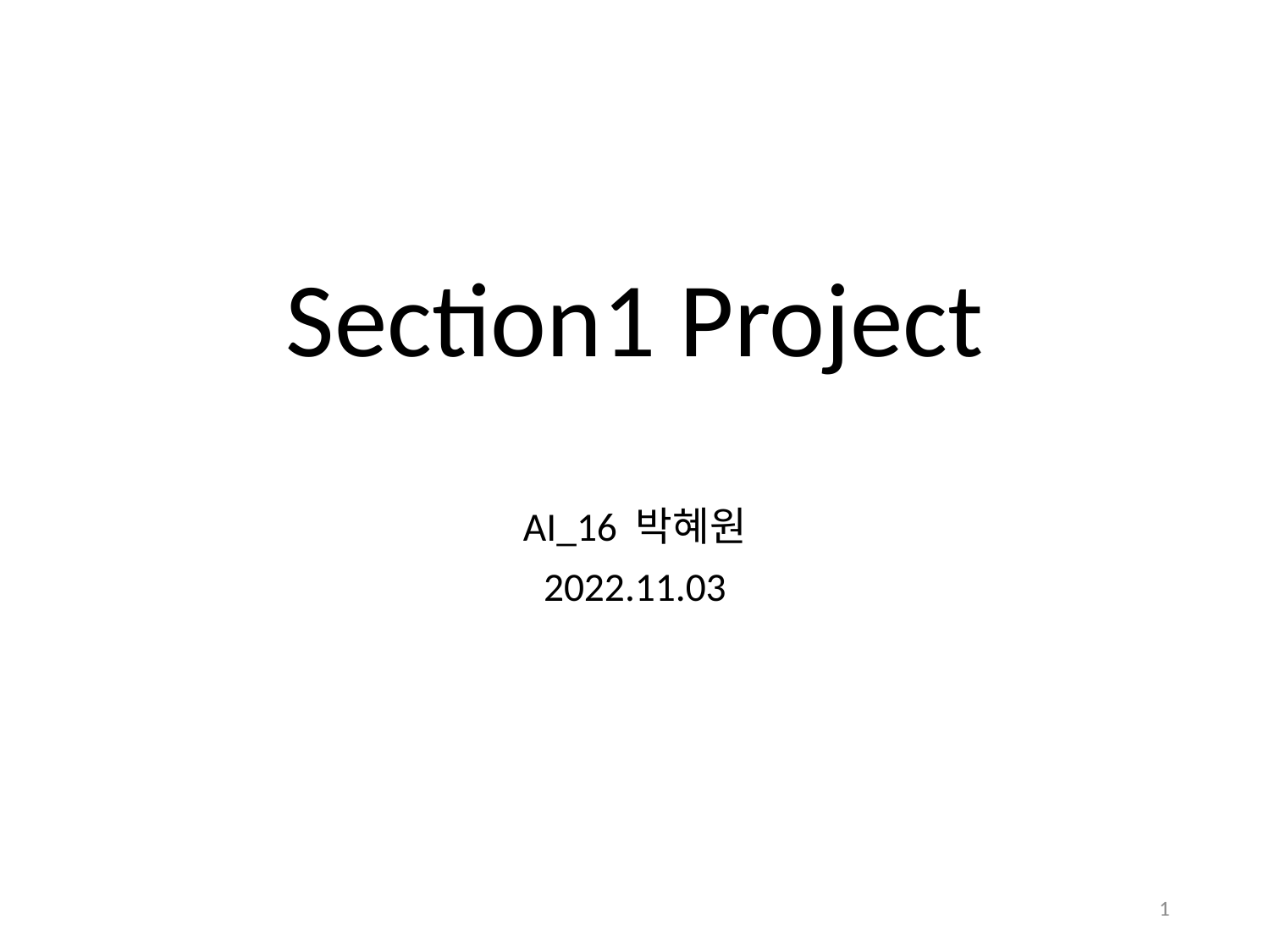

# Section1 Project
AI_16 박혜원
2022.11.03
1